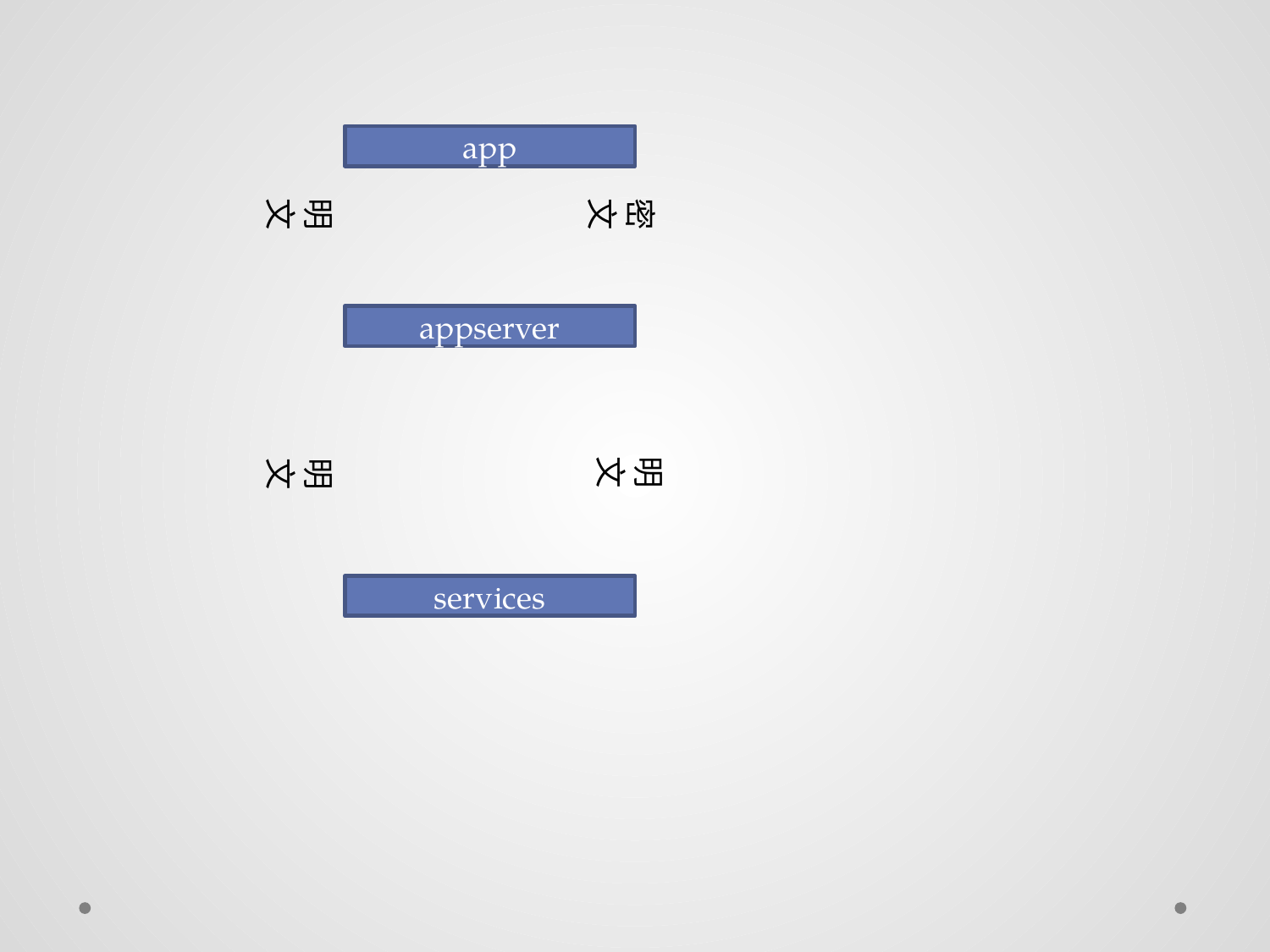

app
明文
密文
appserver
明文
明文
services